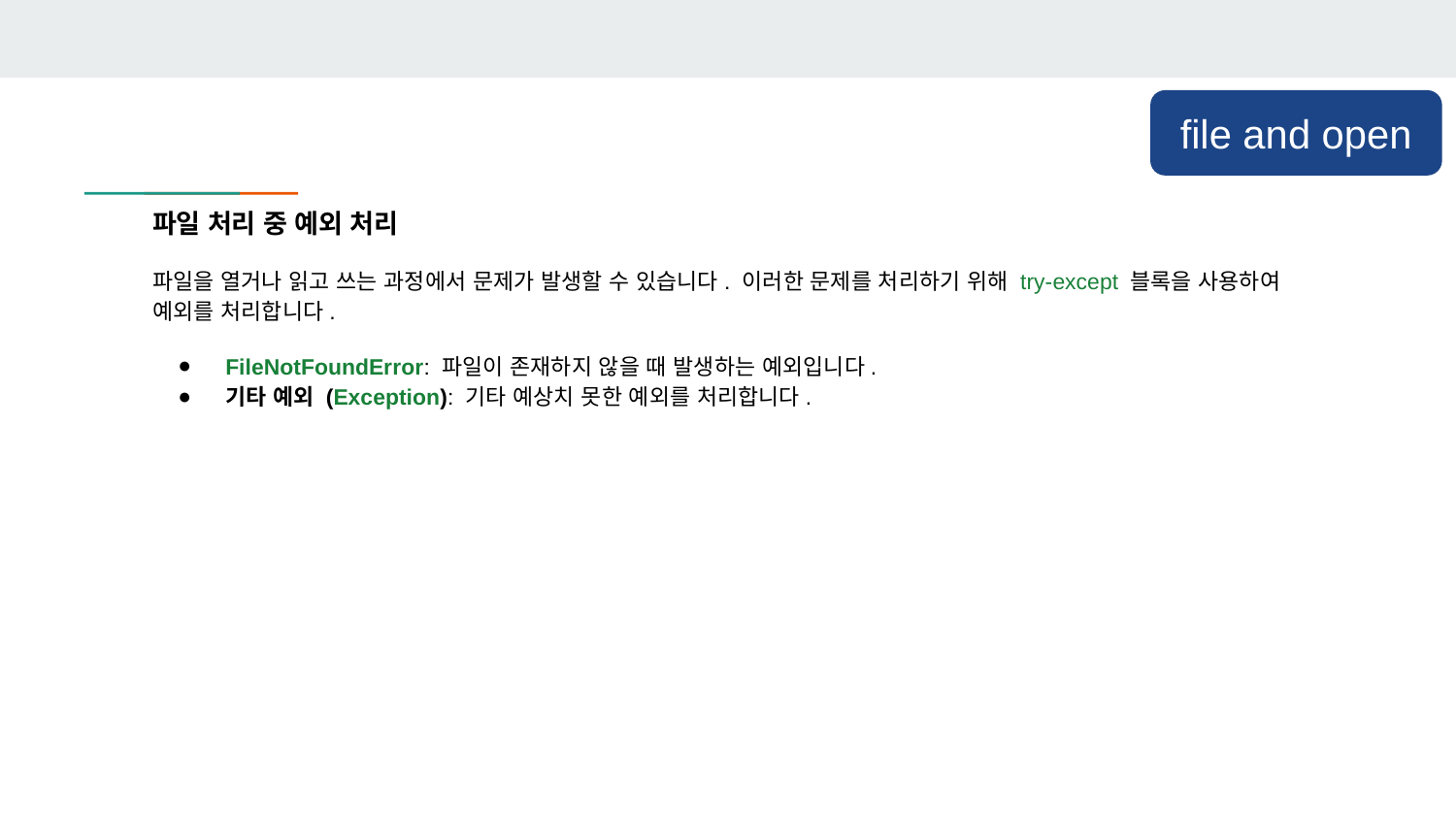

file and open
파일 처리 중 예외 처리
파일을 열거나 읽고 쓰는 과정에서 문제가 발생할 수 있습니다. 이러한 문제를 처리하기 위해 try-except 블록을 사용하여 예외를 처리합니다.
FileNotFoundError: 파일이 존재하지 않을 때 발생하는 예외입니다.
기타 예외 (Exception): 기타 예상치 못한 예외를 처리합니다.